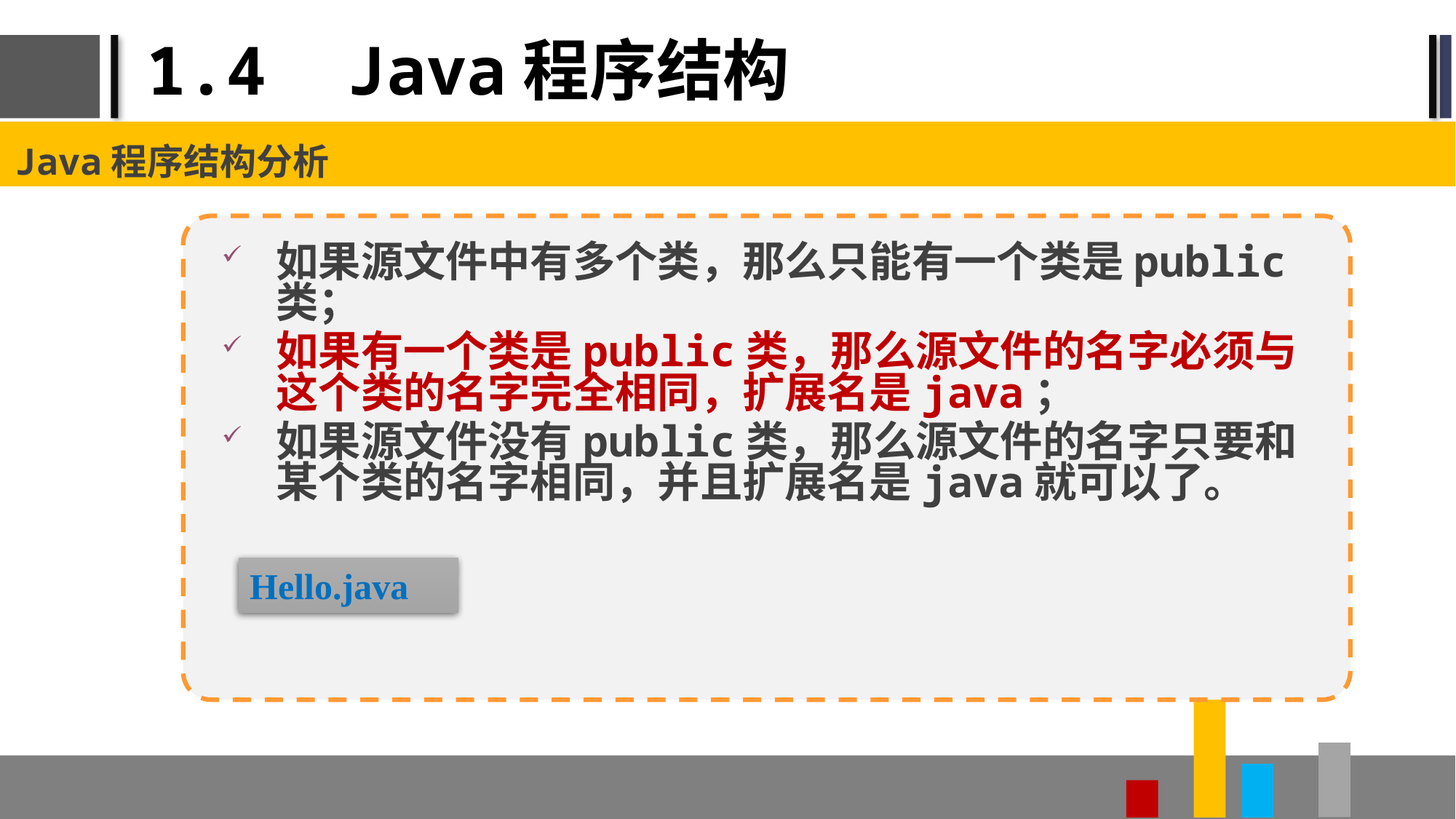

# 1.4  Java程序结构

Java程序结构分析

如果源文件中有多个类，那么只能有一个类是public类；
如果有一个类是public类，那么源文件的名字必须与这个类的名字完全相同，扩展名是java；
如果源文件没有public类，那么源文件的名字只要和某个类的名字相同，并且扩展名是java就可以了。

Hello.java